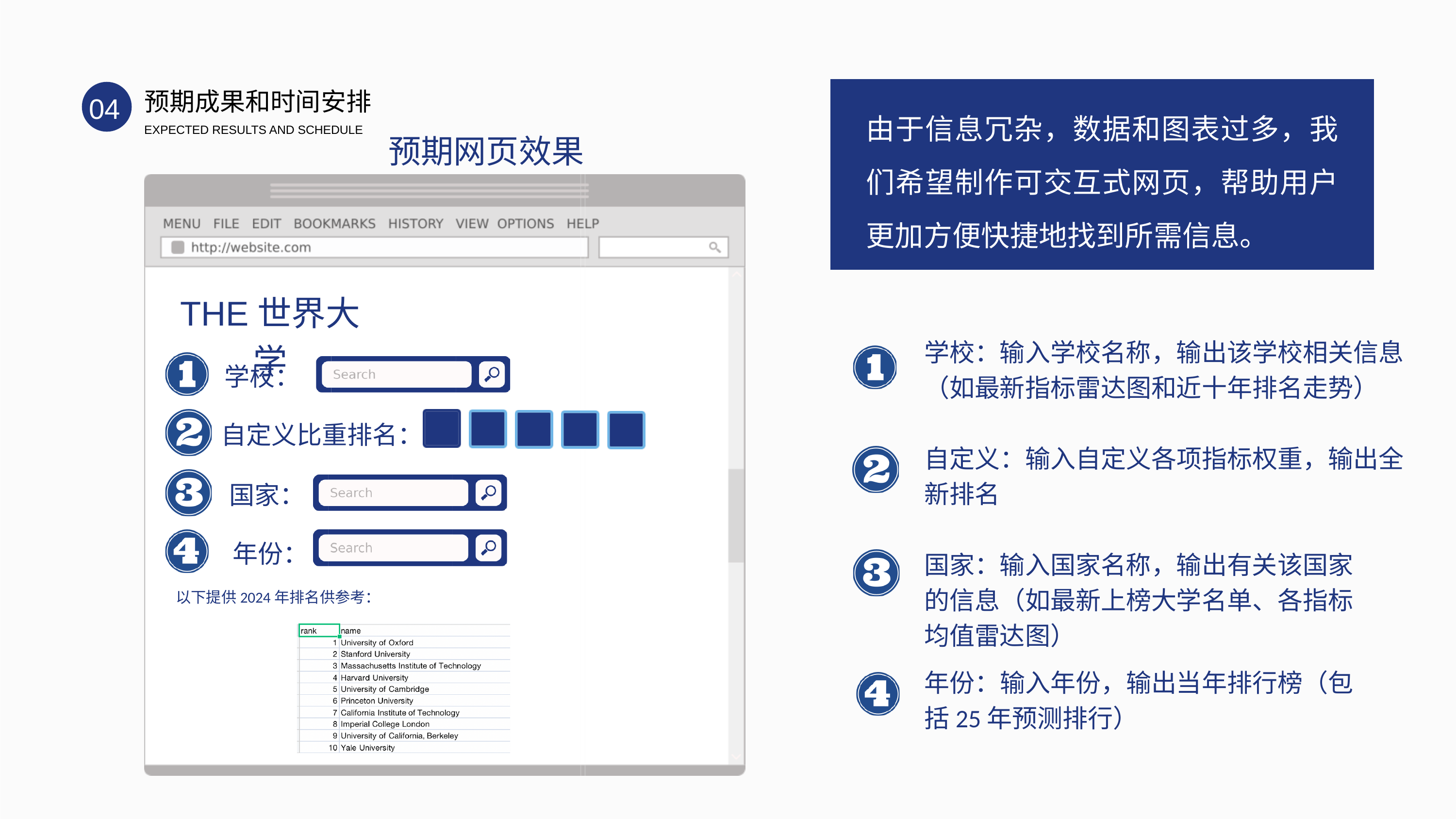

预期成果和时间安排

04
由于信息冗杂，数据和图表过多，我们希望制作可交互式网页，帮助用户更加方便快捷地找到所需信息。
EXPECTED RESULTS AND SCHEDULE
预期网页效果

THE世界大学
学校：输入学校名称，输出该学校相关信息（如最新指标雷达图和近十年排名走势）

学校：

自定义比重排名：
自定义：输入自定义各项指标权重，输出全新排名

国家：

年份：
国家：输入国家名称，输出有关该国家的信息（如最新上榜大学名单、各指标均值雷达图）

以下提供2024年排名供参考：

年份：输入年份，输出当年排行榜（包括25年预测排行）